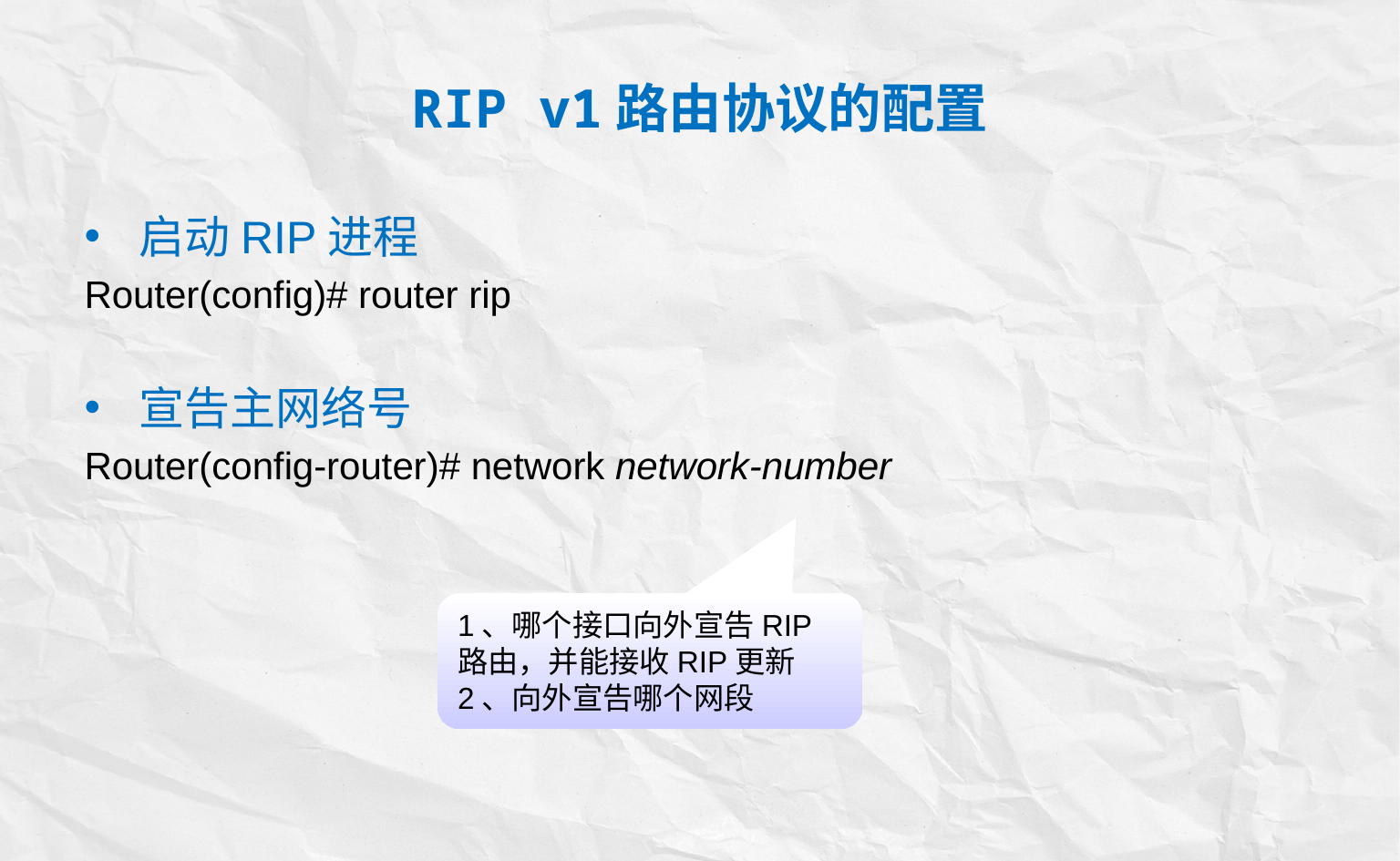

# RIP v1路由协议的配置
启动RIP进程
Router(config)# router rip

宣告主网络号
Router(config-router)# network network-number
1、哪个接口向外宣告RIP路由，并能接收RIP更新
2、向外宣告哪个网段

36